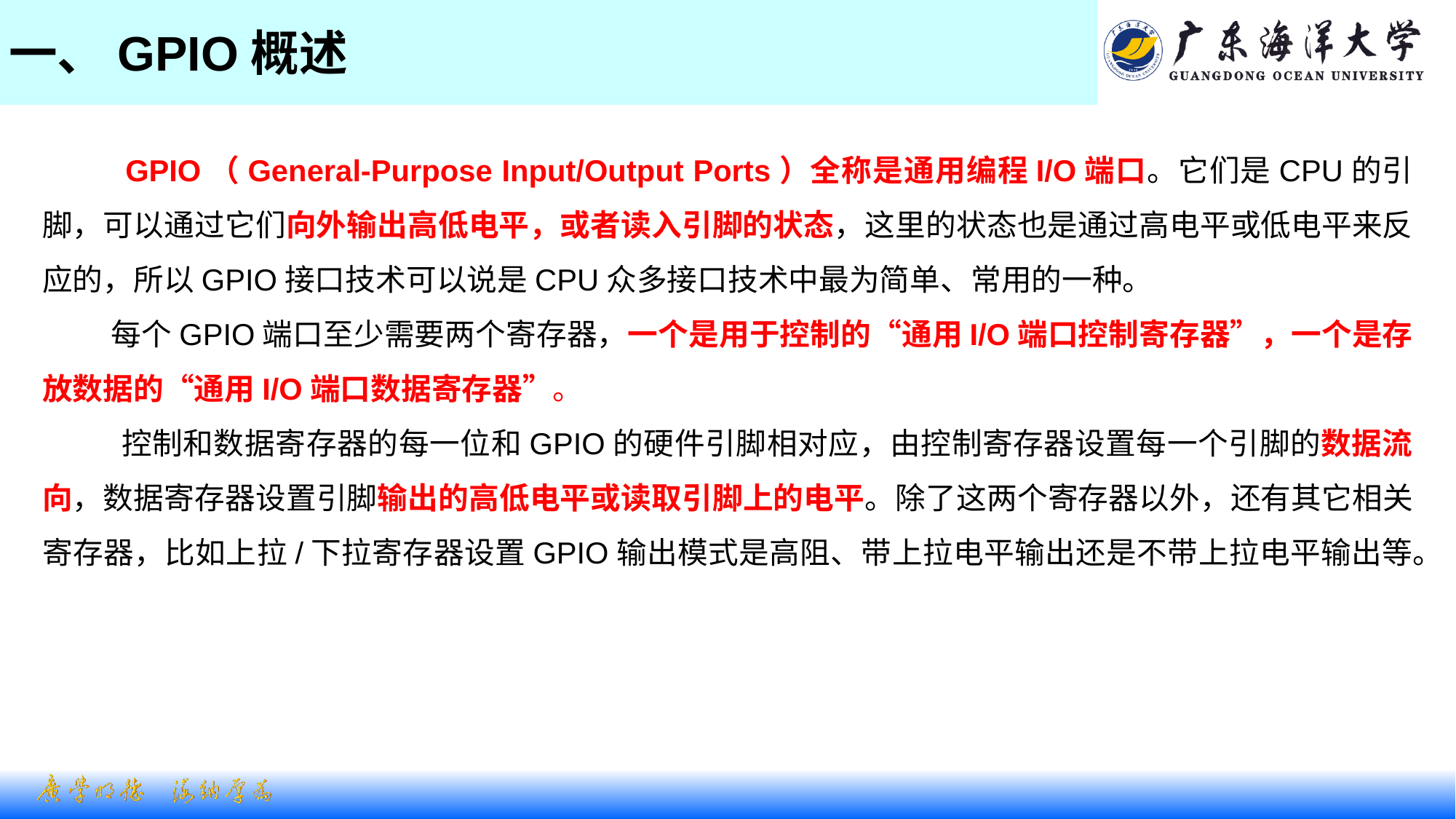

# 一、GPIO概述
         GPIO（General-Purpose Input/Output Ports）全称是通用编程I/O端口。它们是CPU的引脚，可以通过它们向外输出高低电平，或者读入引脚的状态，这里的状态也是通过高电平或低电平来反应的，所以GPIO接口技术可以说是CPU众多接口技术中最为简单、常用的一种。
         每个GPIO端口至少需要两个寄存器，一个是用于控制的“通用I/O端口控制寄存器”，一个是存放数据的“通用I/O端口数据寄存器”。
          控制和数据寄存器的每一位和GPIO的硬件引脚相对应，由控制寄存器设置每一个引脚的数据流向，数据寄存器设置引脚输出的高低电平或读取引脚上的电平。除了这两个寄存器以外，还有其它相关寄存器，比如上拉/下拉寄存器设置GPIO输出模式是高阻、带上拉电平输出还是不带上拉电平输出等。